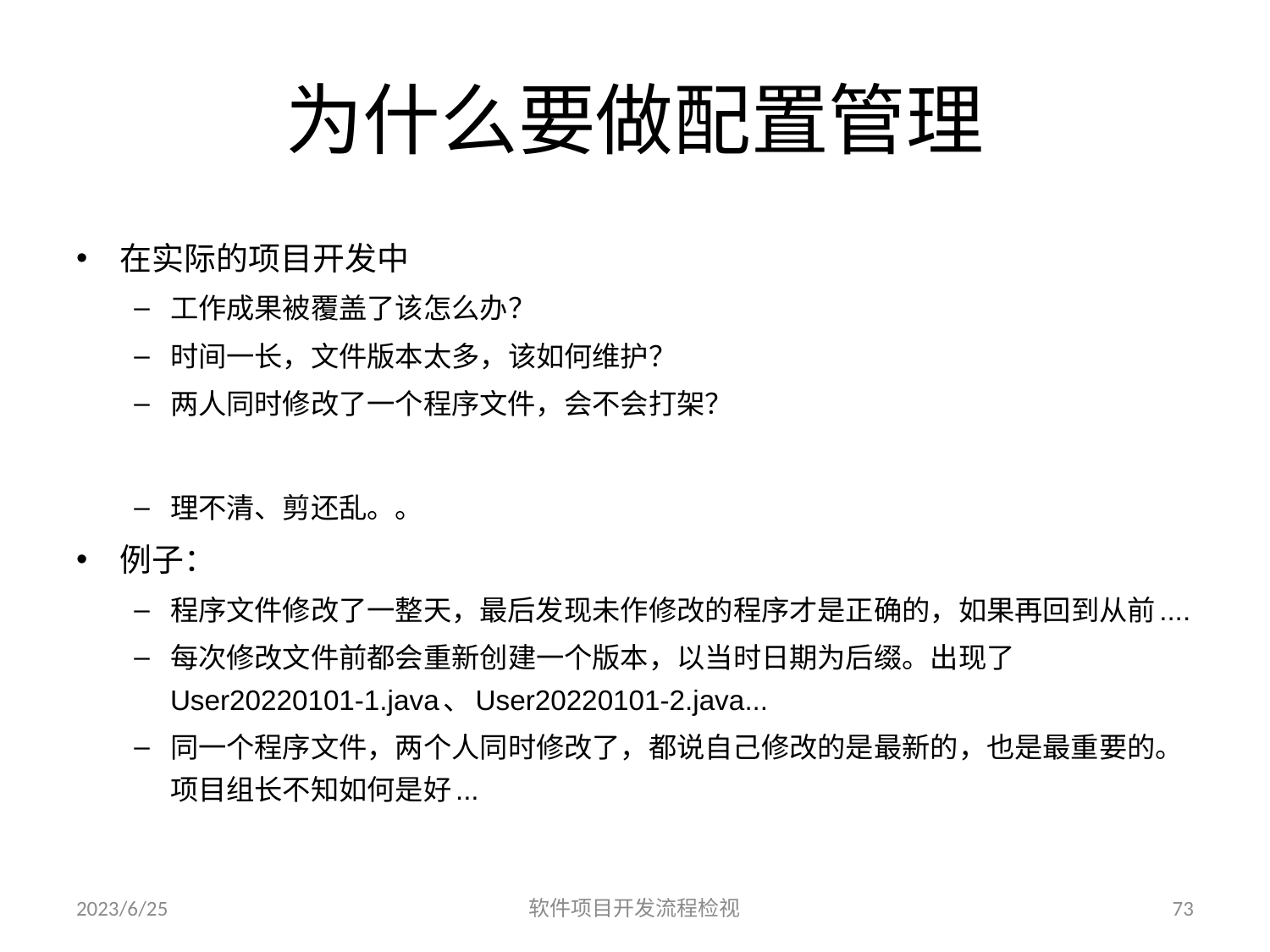

# 为什么要做配置管理
在实际的项目开发中
工作成果被覆盖了该怎么办？
时间一长，文件版本太多，该如何维护？
两人同时修改了一个程序文件，会不会打架？

理不清、剪还乱。。
例子：
程序文件修改了一整天，最后发现未作修改的程序才是正确的，如果再回到从前....
每次修改文件前都会重新创建一个版本，以当时日期为后缀。出现了User20220101-1.java、User20220101-2.java...
同一个程序文件，两个人同时修改了，都说自己修改的是最新的，也是最重要的。项目组长不知如何是好...

2023/6/25
软件项目开发流程检视
73